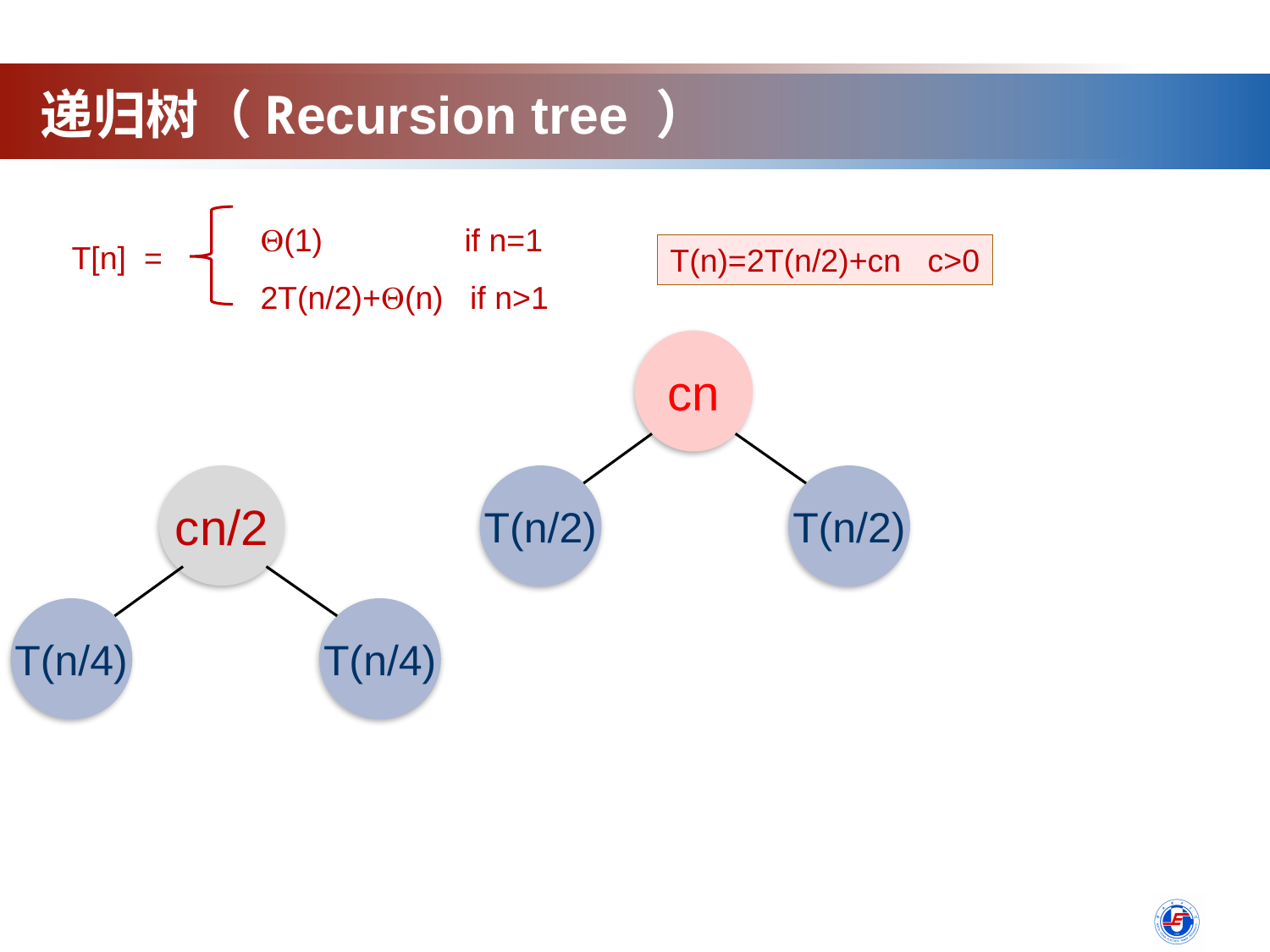

递归树（Recursion tree ）
Θ(1)                if n=1
2T(n/2)+Θ(n)   if n>1

T[n]  =
T(n)=2T(n/2)+cn   c>0
cn
T(n/2)
T(n/2)
cn/2
T(n/4)
T(n/4)